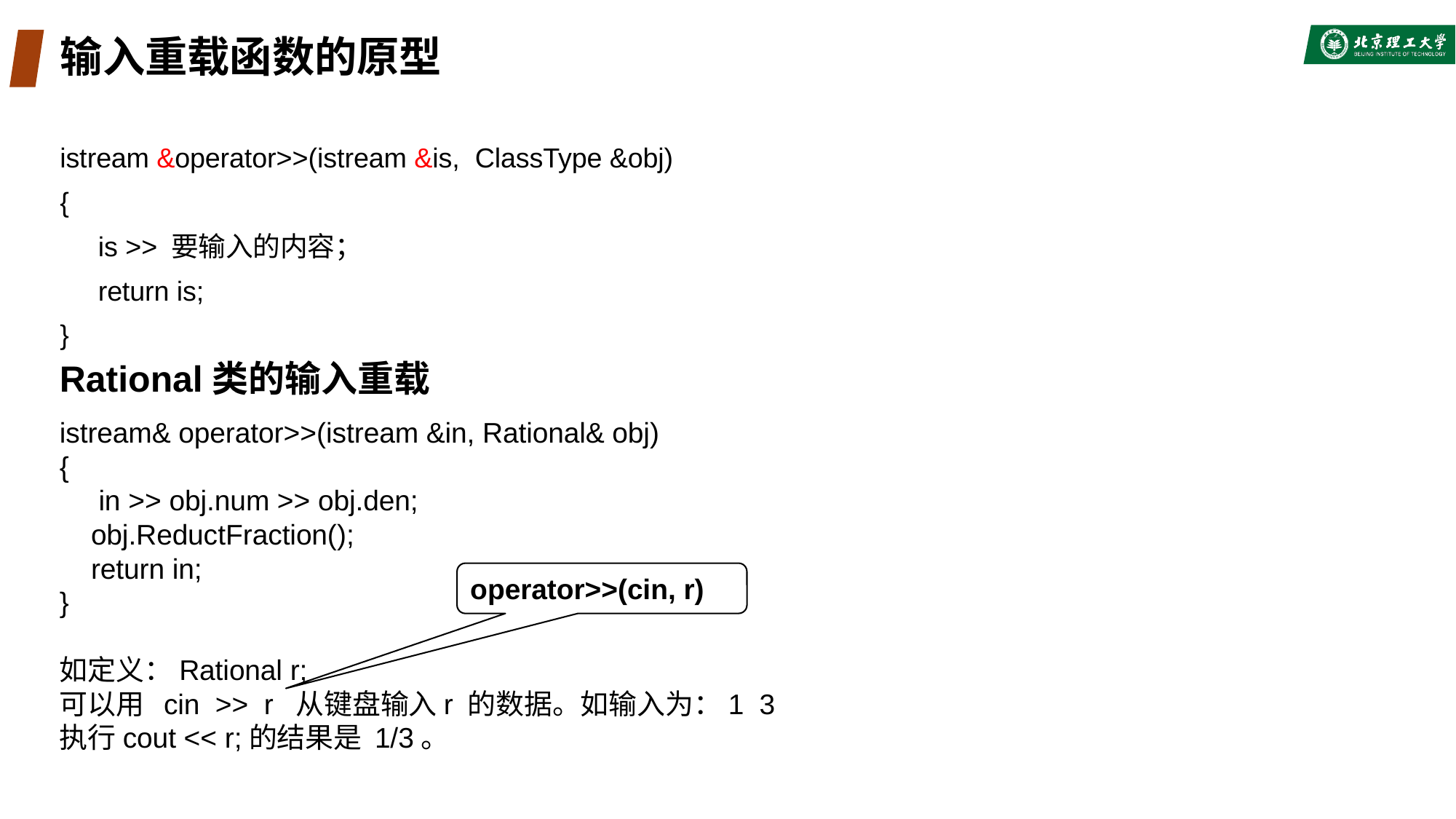

# 输入重载函数的原型
istream &operator>>(istream &is,  ClassType &obj)
{
     is >> 要输入的内容；
     return is;
}
Rational类的输入重载
istream& operator>>(istream &in, Rational& obj)
{
     in >> obj.num >> obj.den;
    obj.ReductFraction();
    return in;
}

如定义：Rational r;
可以用  cin  >>  r  从键盘输入r 的数据。如输入为：1  3
执行cout << r;的结果是 1/3。
operator>>(cin, r)